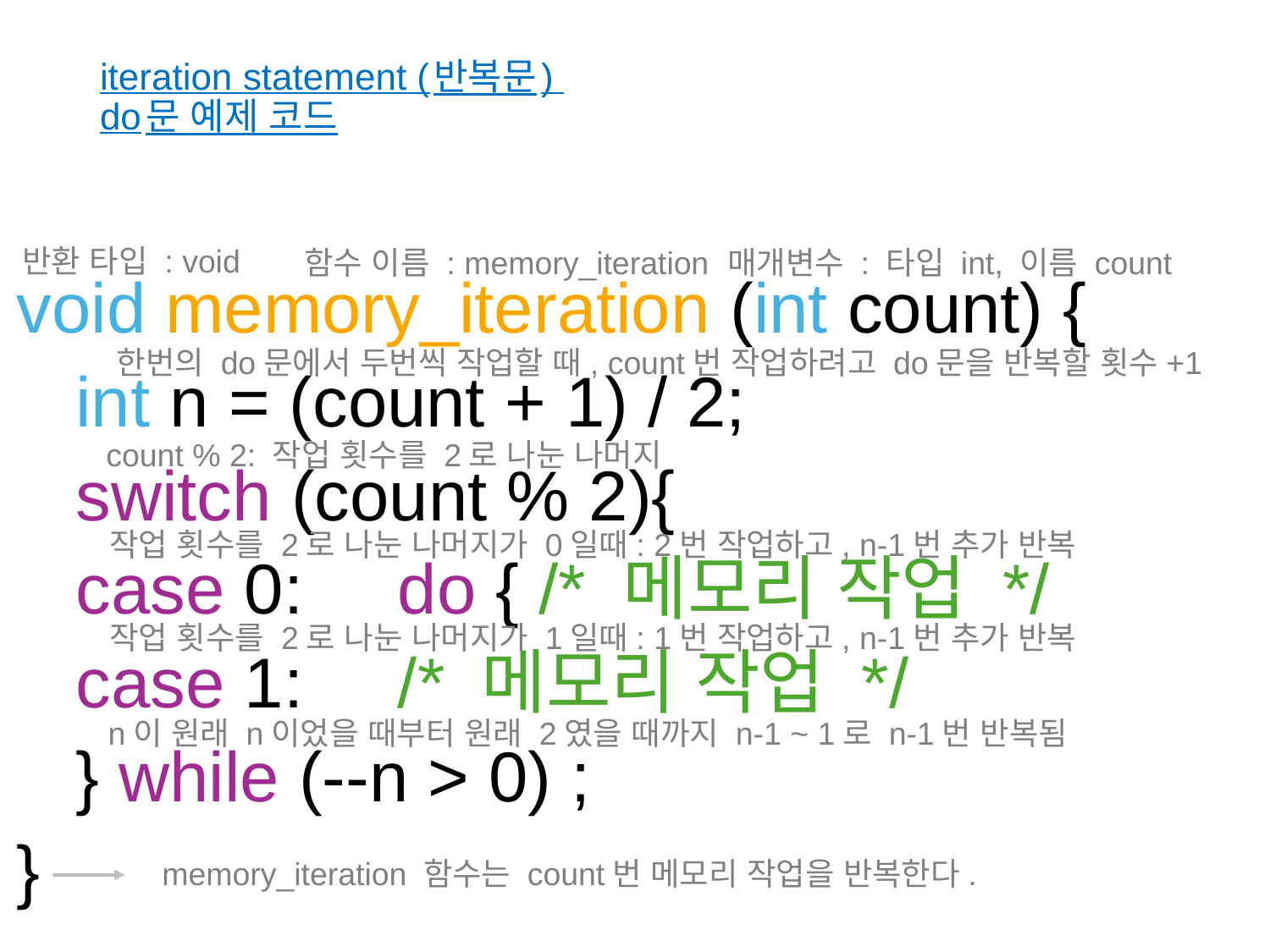

# iteration statement (반복문) do문 예제 코드
반환 타입 : void
함수 이름 : memory_iteration
매개변수 : 타입 int, 이름 count
void memory_iteration (int count) {
   int n = (count + 1) / 2;
   switch (count % 2){
   case 0: 	do { /* 메모리 작업 */
   case 1: 	/* 메모리 작업 */
   } while (--n > 0) ;
}
한번의 do문에서 두번씩 작업할 때, count번 작업하려고 do문을 반복할 횟수+1
count % 2: 작업 횟수를 2로 나눈 나머지
작업 횟수를 2로 나눈 나머지가 0일때: 2번 작업하고, n-1번 추가 반복
작업 횟수를 2로 나눈 나머지가 1일때: 1번 작업하고, n-1번 추가 반복
n이 원래 n이었을 때부터 원래 2였을 때까지 n-1 ~ 1로 n-1번 반복됨
memory_iteration 함수는 count번 메모리 작업을 반복한다.